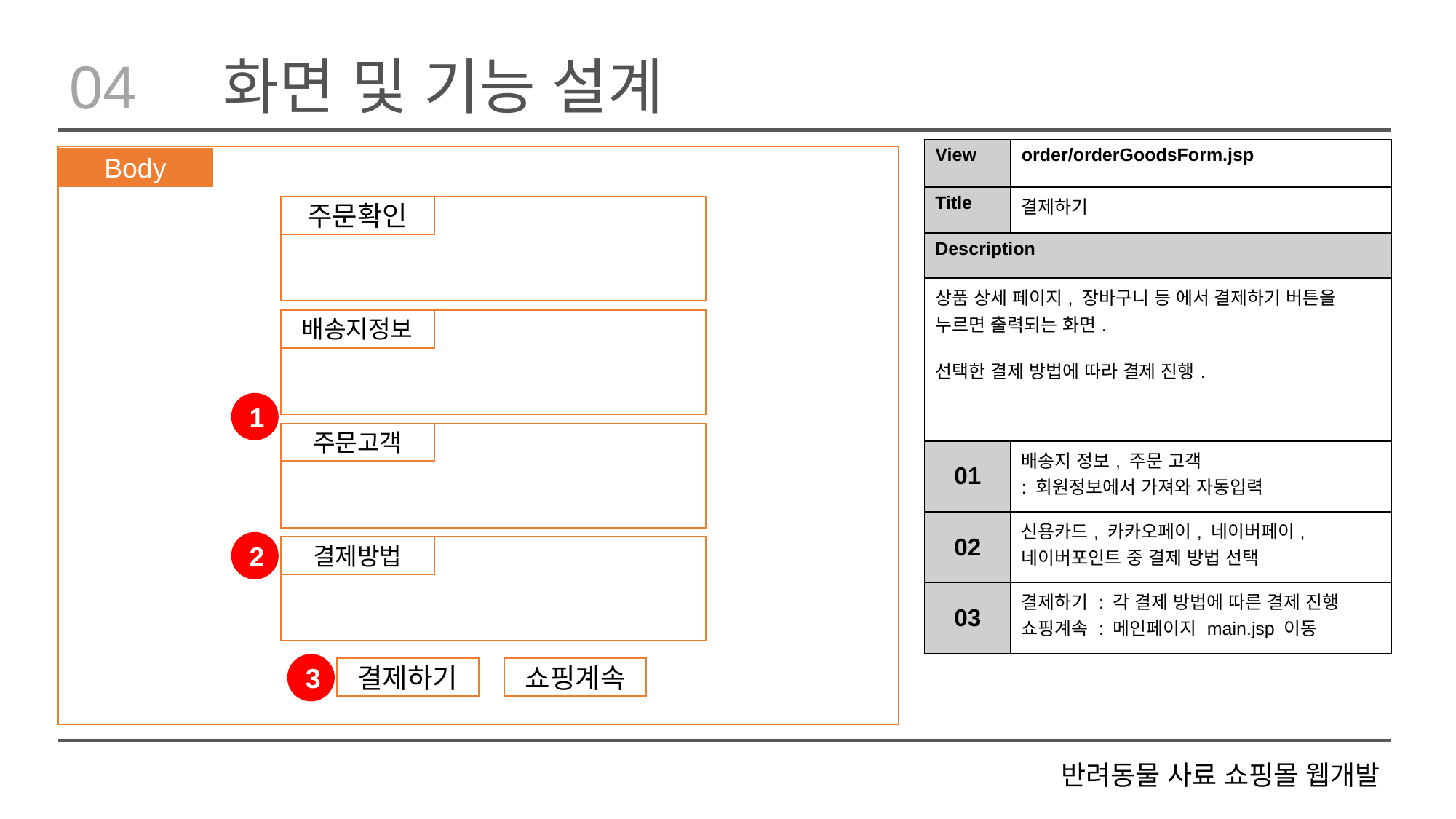

04
화면 및 기능 설계
| View | order/orderGoodsForm.jsp |
| --- | --- |
| Title | 결제하기 |
| Description |  |
| 상품 상세 페이지, 장바구니 등 에서 결제하기 버튼을 누르면 출력되는 화면. 선택한 결제 방법에 따라 결제 진행. |  |
| 01 | 배송지 정보, 주문 고객 : 회원정보에서 가져와 자동입력 |
| 02 | 신용카드, 카카오페이, 네이버페이, 네이버포인트 중 결제 방법 선택 |
| 03 | 결제하기 : 각 결제 방법에 따른 결제 진행 쇼핑계속 : 메인페이지 main.jsp 이동 |

Body

주문확인

배송지정보
1

주문고객
2

결제방법
3
결제하기
쇼핑계속
반려동물 사료 쇼핑몰 웹개발